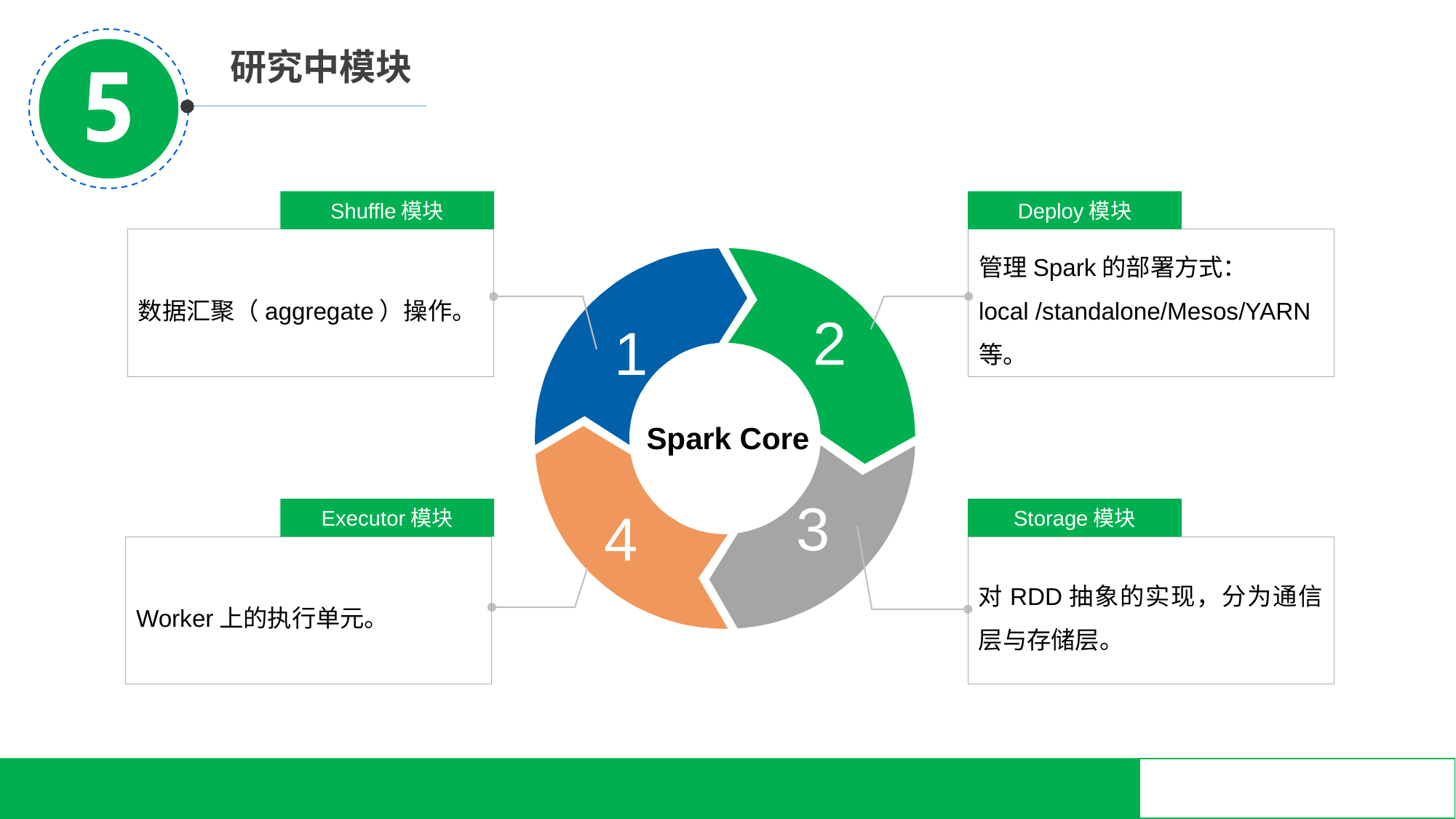

研究中模块

Shuffle模块
数据汇聚（aggregate）操作。
Deploy模块
管理Spark的部署方式：local /standalone/Mesos/YARN等。
Executor模块
Worker上的执行单元。
Storage模块
对RDD抽象的实现，分为通信层与存储层。

2
1
Spark Core
3
4